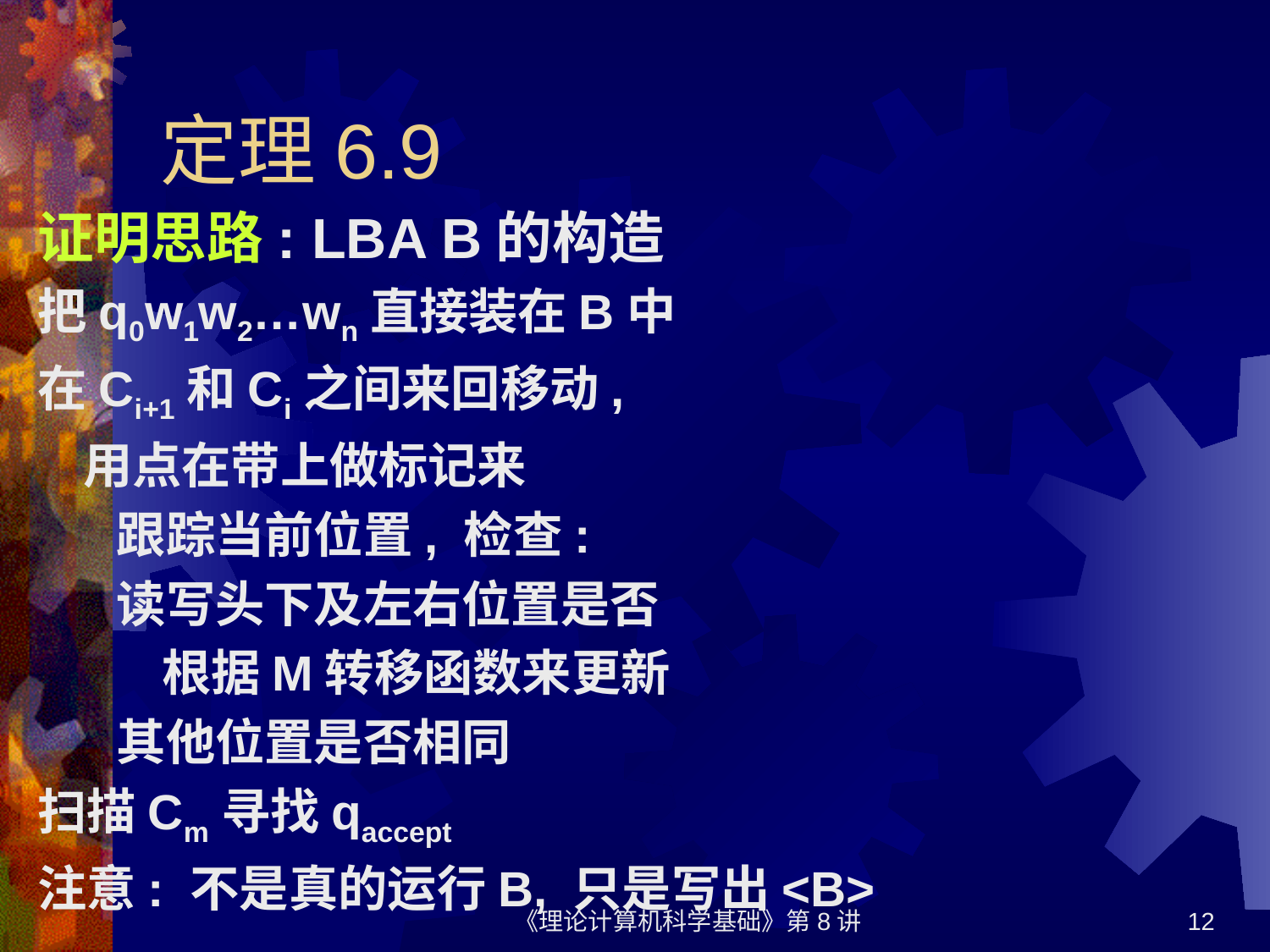

# 定理6.9
证明思路: LBA B的构造
把q0w1w2…wn直接装在B中
在Ci+1和Ci之间来回移动,
   用点在带上做标记来
      跟踪当前位置, 检查:
      读写头下及左右位置是否
          根据M转移函数来更新
      其他位置是否相同
扫描Cm寻找qaccept
注意: 不是真的运行B, 只是写出<B>
《理论计算机科学基础》第8讲
12